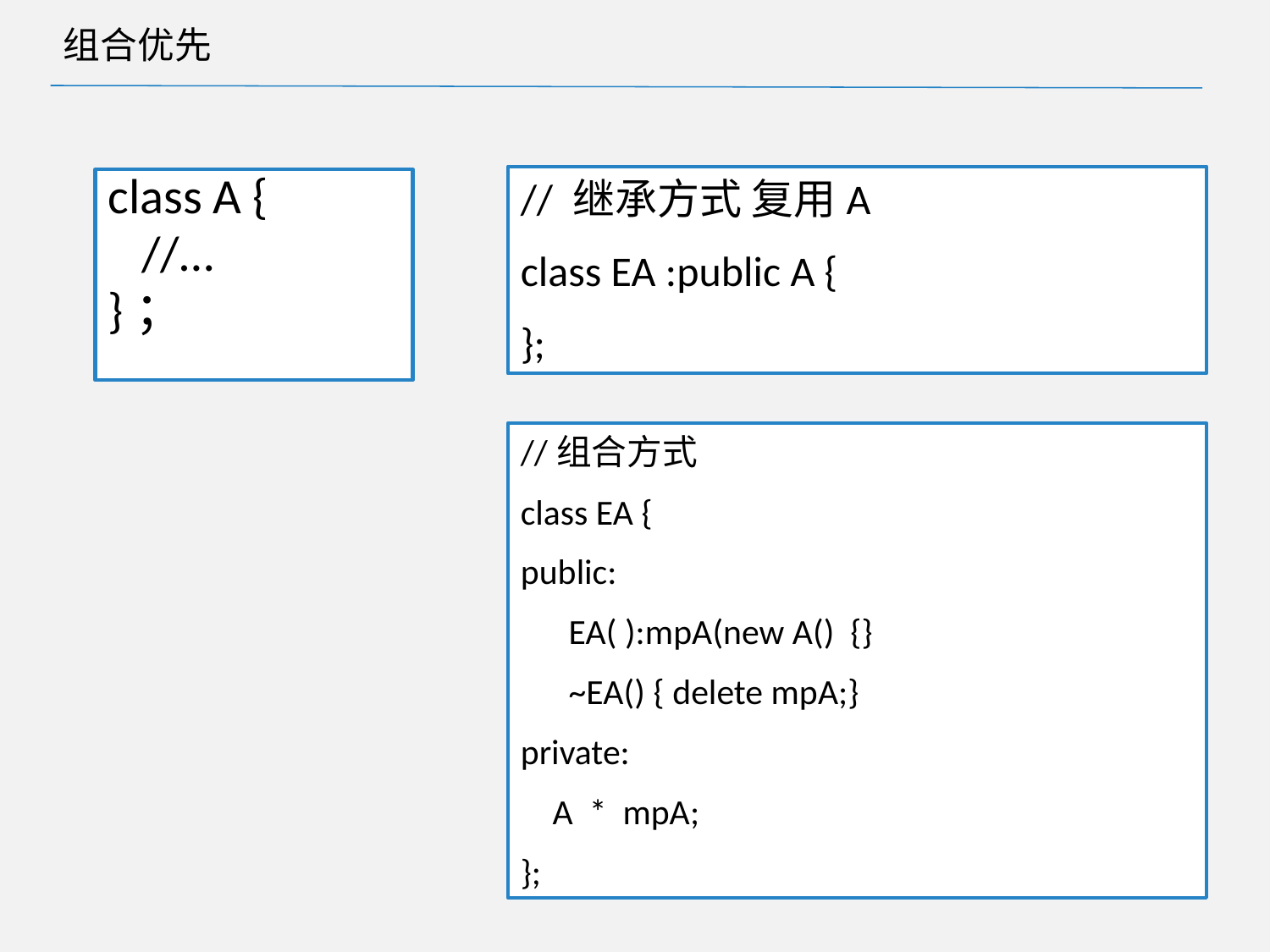

# 组合优先
// 继承方式 复用A
class EA :public A {
};
class A {
   //…
}；
//组合方式
class EA {
public:
      EA( ):mpA(new A()  {}
      ~EA() { delete mpA;}
private:
    A  *  mpA;
};